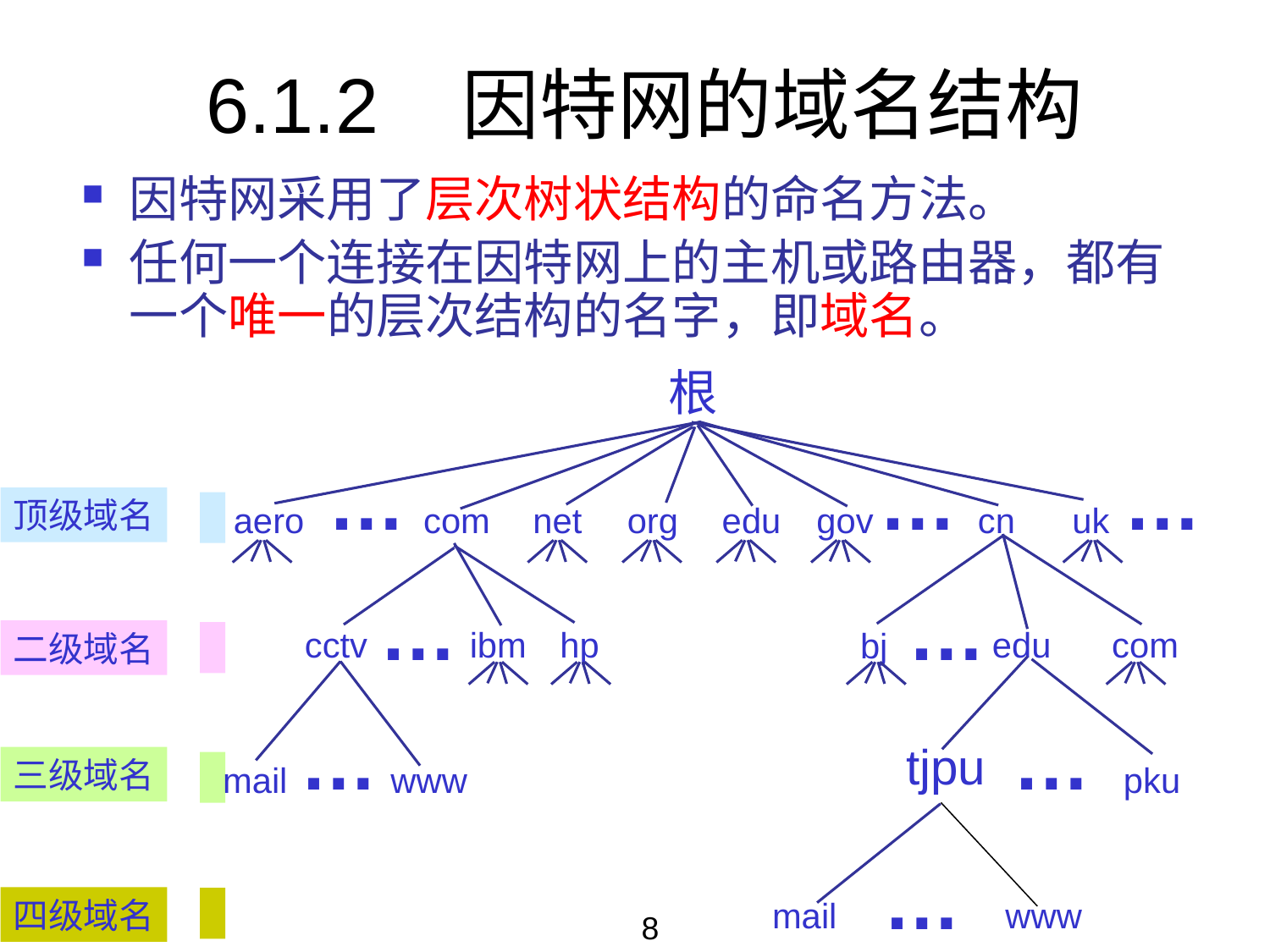

6.1.2   因特网的域名结构
因特网采用了层次树状结构的命名方法。
任何一个连接在因特网上的主机或路由器，都有一个唯一的层次结构的名字，即域名。
根

…
…
…
顶级域名

aero
com
net
org
edu
gov
cn
uk

…
…
ibm
cctv
hp
edu
com
bj
二级域名

…
…
tjpu
三级域名

mail
www
pku

…
mail
www
四级域名

8